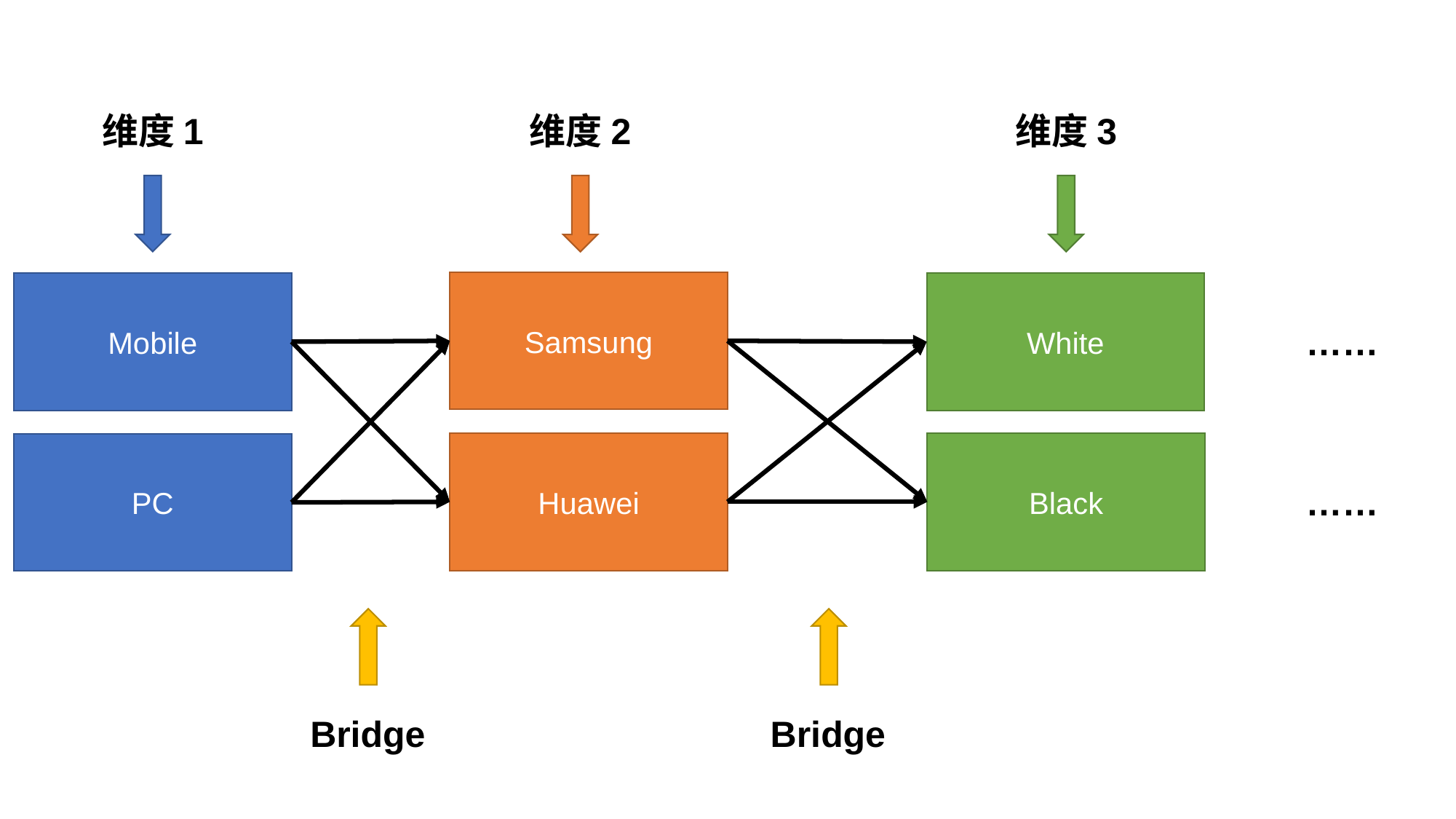

维度3
维度1
维度2

Samsung
Mobile
White
……
Huawei
Black
PC
……

Bridge
Bridge